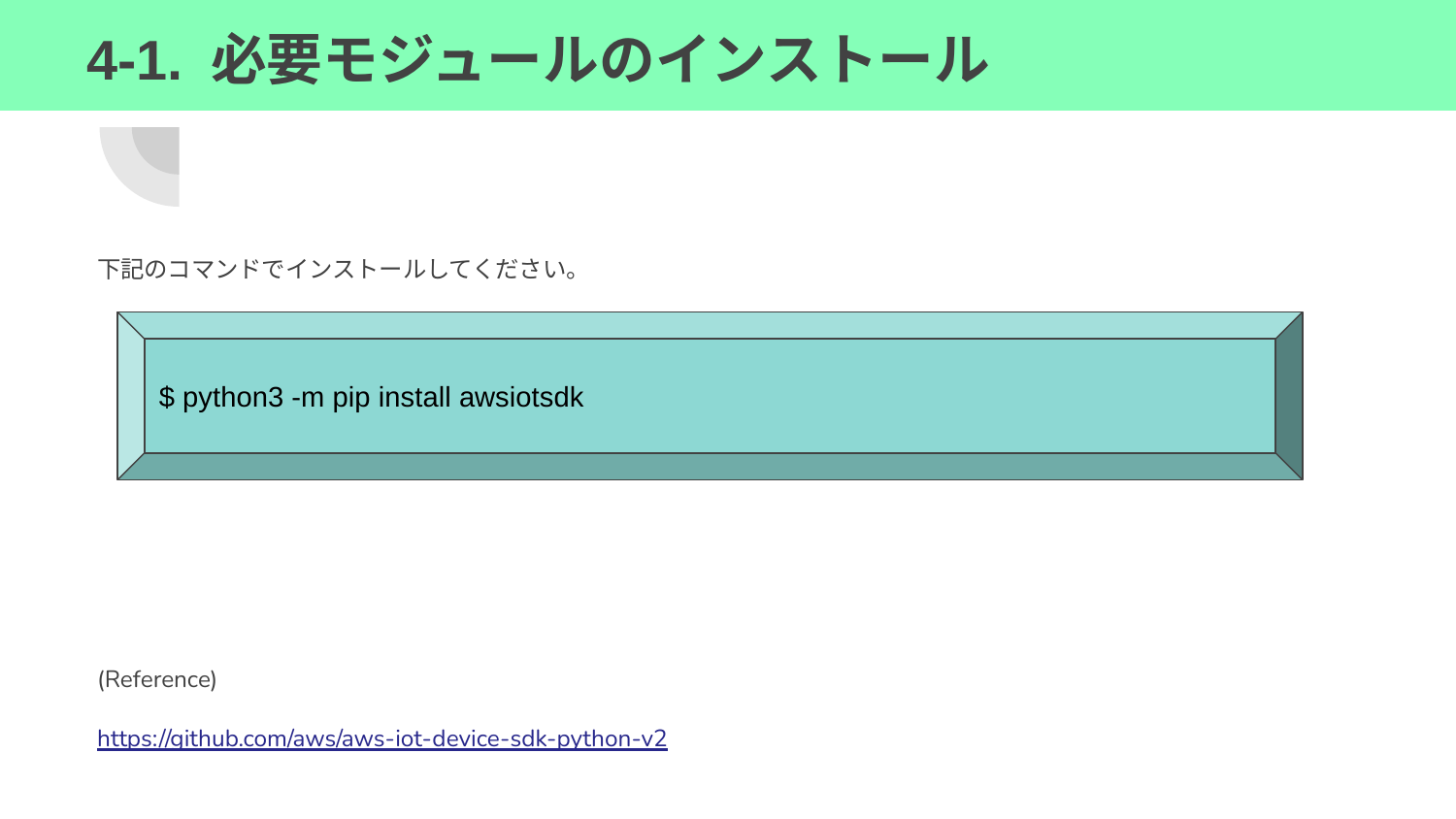

# 4-1. 必要モジュールのインストール
下記のコマンドでインストールしてください。

(Reference)
https://github.com/aws/aws-iot-device-sdk-python-v2
$ python3 -m pip install awsiotsdk